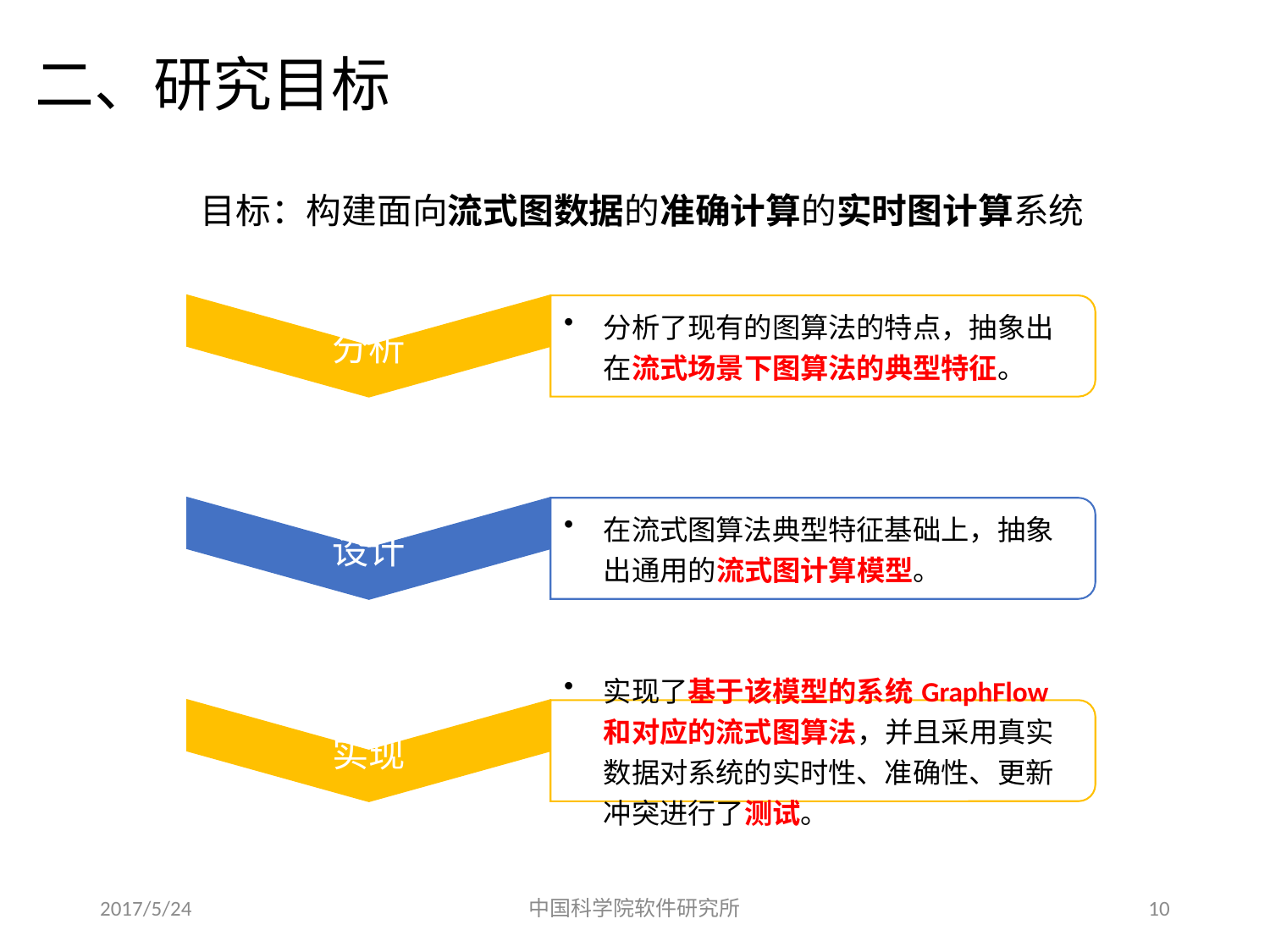

二、研究目标
目标：构建面向流式图数据的准确计算的实时图计算系统
分析
分析了现有的图算法的特点，抽象出在流式场景下图算法的典型特征。
设计
在流式图算法典型特征基础上，抽象出通用的流式图计算模型。
实现
实现了基于该模型的系统GraphFlow和对应的流式图算法，并且采用真实数据对系统的实时性、准确性、更新冲突进行了测试。
2017/5/24
中国科学院软件研究所
10